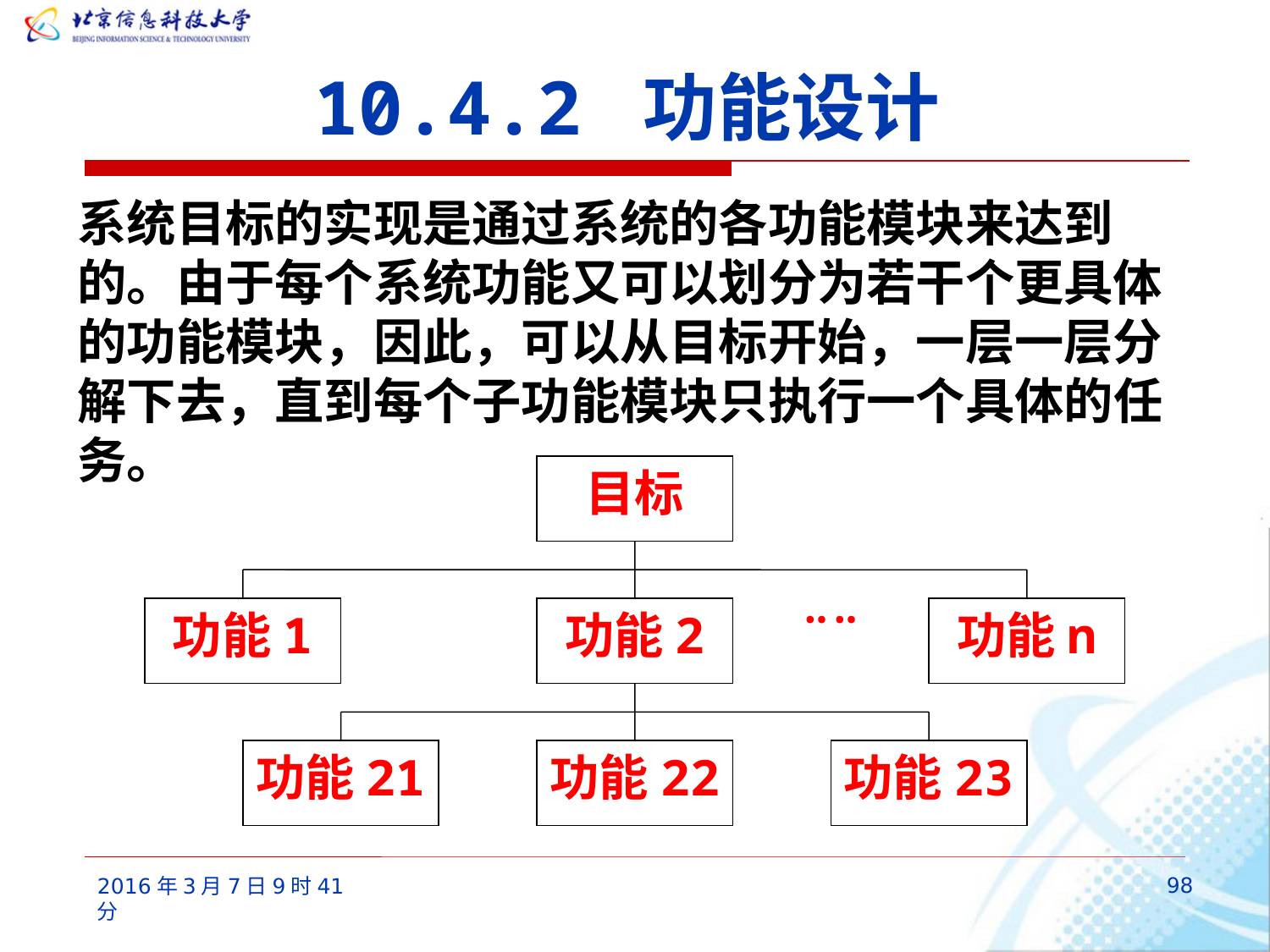

# 10.4.2 功能设计
系统目标的实现是通过系统的各功能模块来达到的。由于每个系统功能又可以划分为若干个更具体的功能模块，因此，可以从目标开始，一层一层分解下去，直到每个子功能模块只执行一个具体的任务。
目标

功能1
功能2
¨¨
功能n

功能21
功能22
功能23
2016年3月7日9时41分